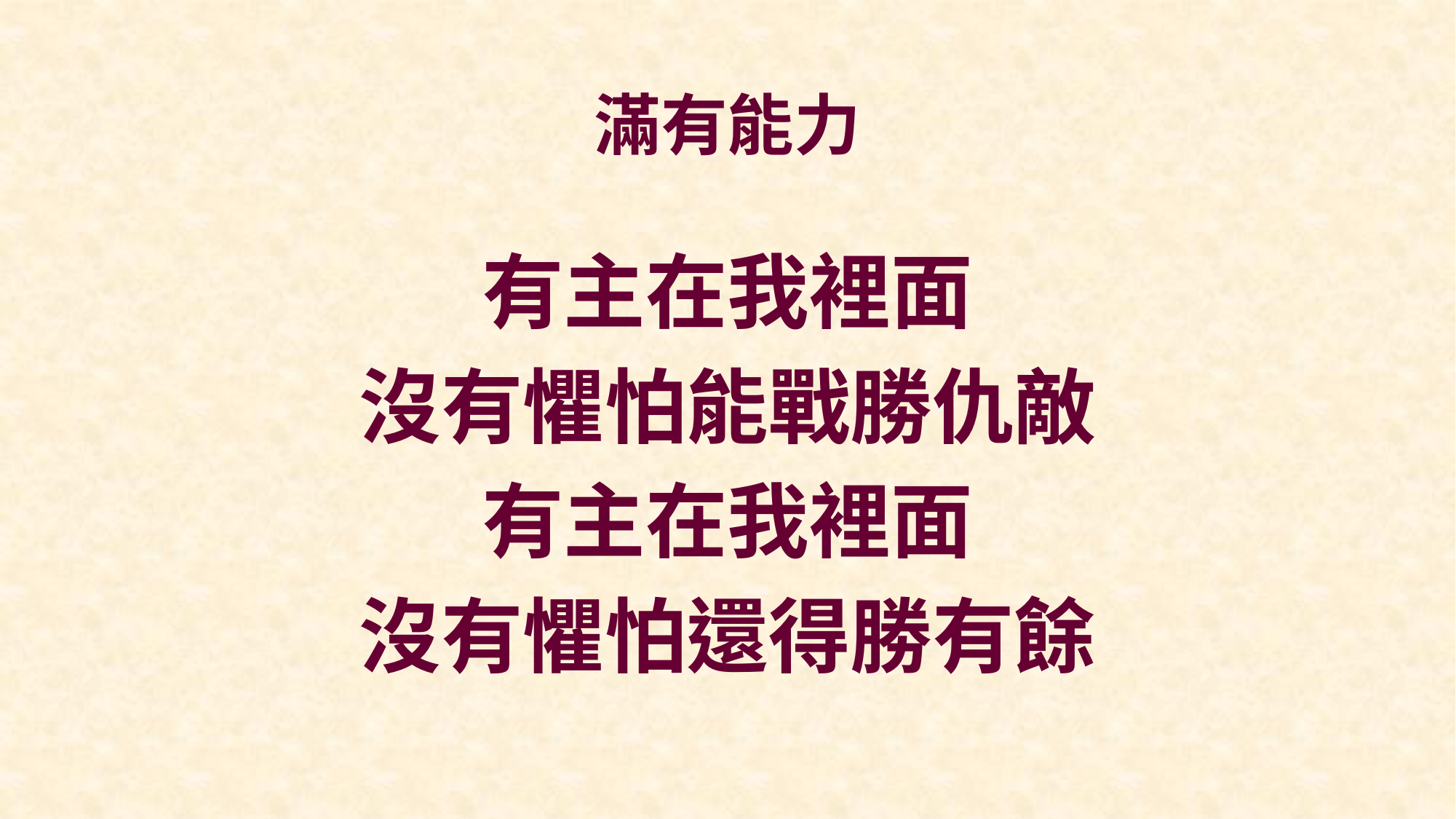

# 滿有能力
有主在我裡面
沒有懼怕能戰勝仇敵
有主在我裡面
沒有懼怕還得勝有餘